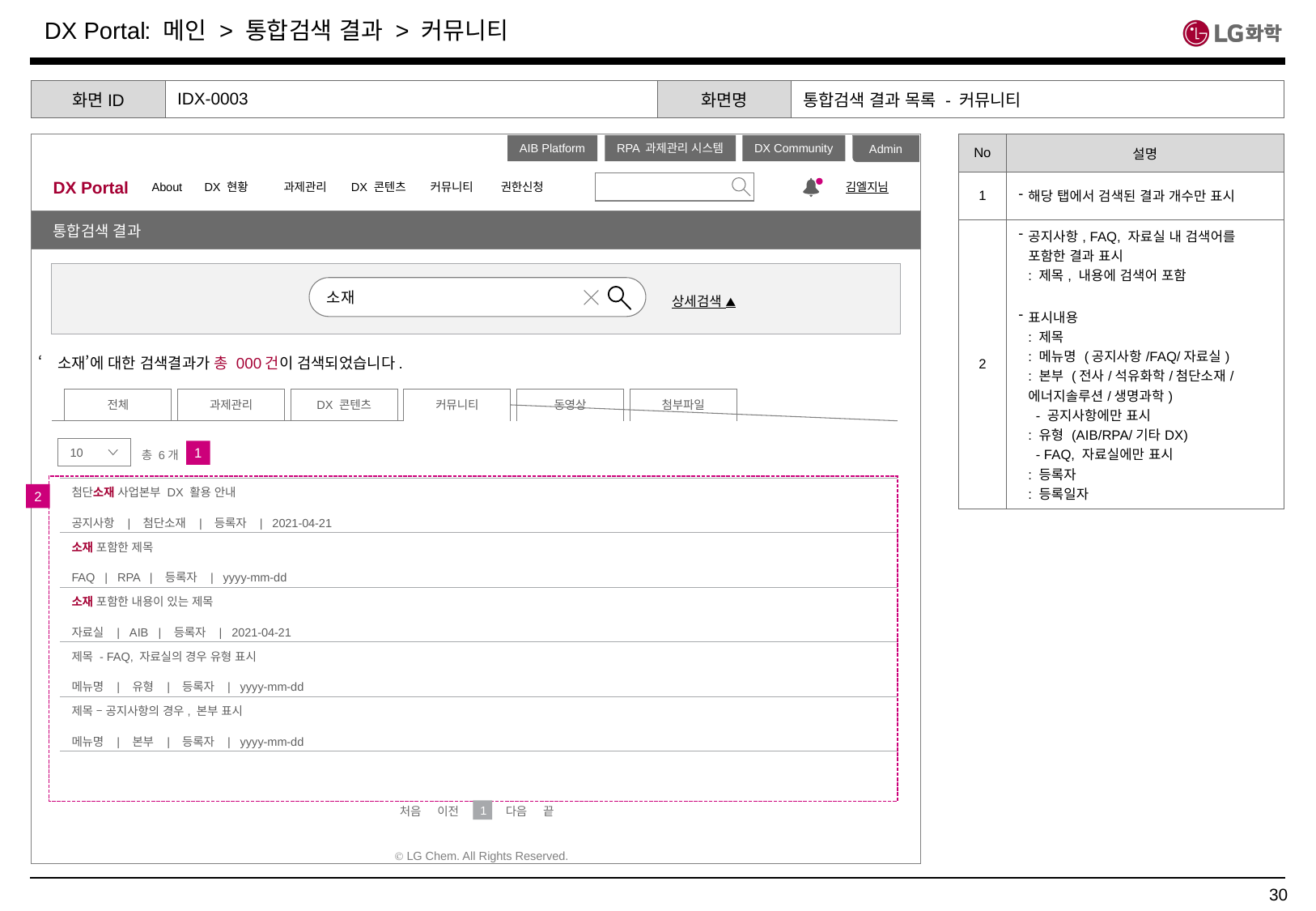

: 메인 > 통합검색 결과 > 커뮤니티
| 화면ID | IDX-0003 | 화면명 | 통합검색 결과 목록 - 커뮤니티 |
| --- | --- | --- | --- |

| No | 설명 |
| --- | --- |
| 1 | 해당 탭에서 검색된 결과 개수만 표시 |
| 2 | 공지사항, FAQ, 자료실 내 검색어를 포함한 결과 표시 : 제목, 내용에 검색어 포함 표시내용 : 제목 : 메뉴명 (공지사항/FAQ/자료실) : 본부 (전사/석유화학/첨단소재/에너지솔루션/생명과학) - 공지사항에만 표시 : 유형 (AIB/RPA/기타DX) - FAQ, 자료실에만 표시 : 등록자 : 등록일자 |

Admin
DX Portal

About
DX 현황
과제관리
DX 콘텐츠
커뮤니티
권한신청
김엘지님

AIB Platform
RPA 과제관리 시스템
DX Community
공지사항

통합검색 결과

소재

상세검색 ▲

‘소재’에 대한 검색결과가 총 000건이 검색되었습니다.
전체
과제관리
DX 콘텐츠
커뮤니티
동영상
첨부파일
10

1
총 6개

| 첨단소재 사업본부 DX 활용 안내 공지사항 | 첨단소재 | 등록자 | 2021-04-21 |
| --- |
| 소재 포함한 제목 FAQ | RPA | 등록자 | yyyy-mm-dd |
| 소재 포함한 내용이 있는 제목 자료실 | AIB | 등록자 | 2021-04-21 |
| 제목 - FAQ, 자료실의 경우 유형 표시 메뉴명 | 유형 | 등록자 | yyyy-mm-dd |
| 제목 – 공지사항의 경우, 본부 표시 메뉴명 | 본부 | 등록자 | yyyy-mm-dd |
2
처음     이전
다음     끝
1
Ⓒ LG Chem. All Rights Reserved.